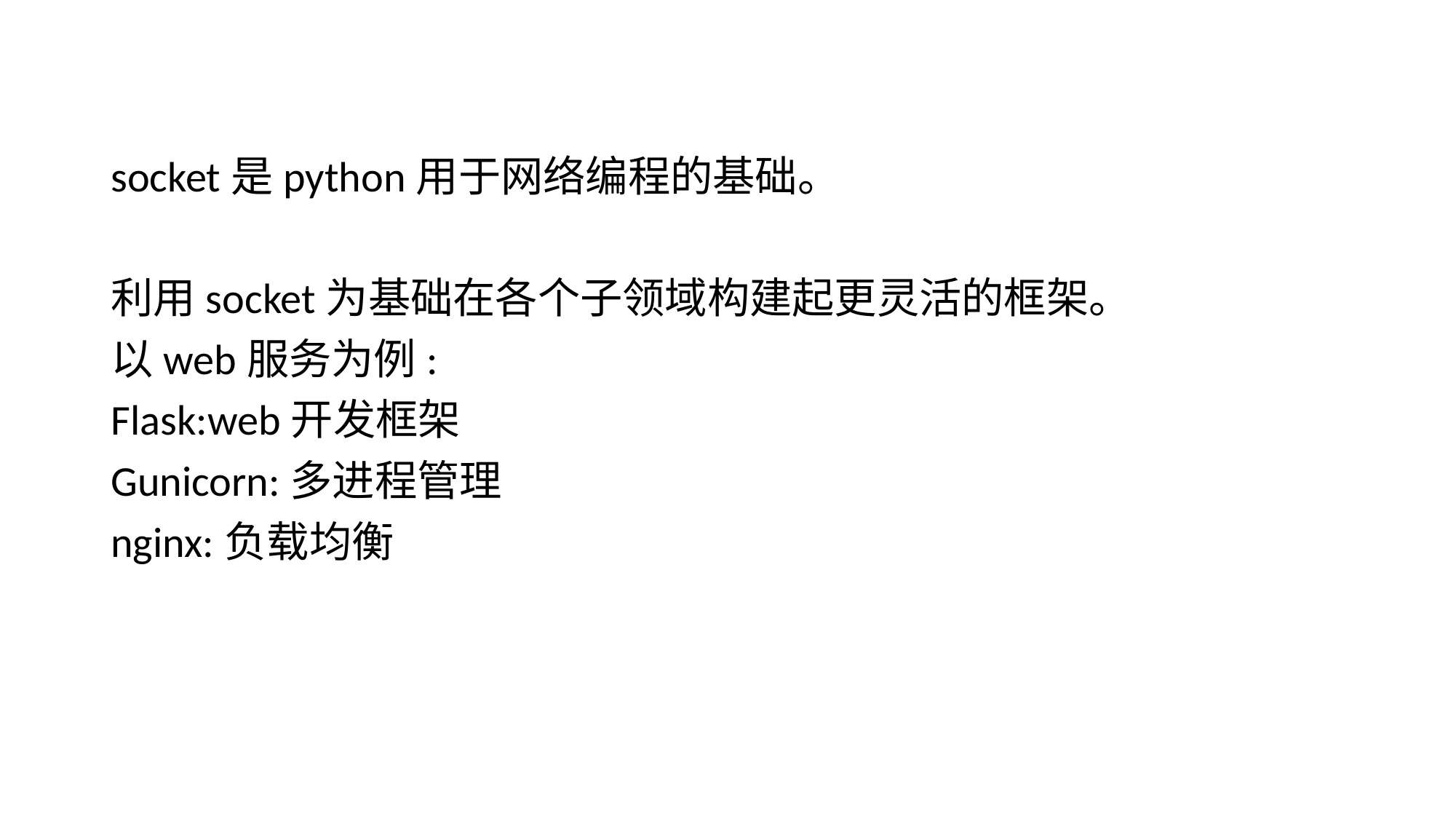

socket是python用于网络编程的基础。

利用socket为基础在各个子领域构建起更灵活的框架。
以web服务为例:
Flask:web开发框架
Gunicorn:多进程管理
nginx:负载均衡